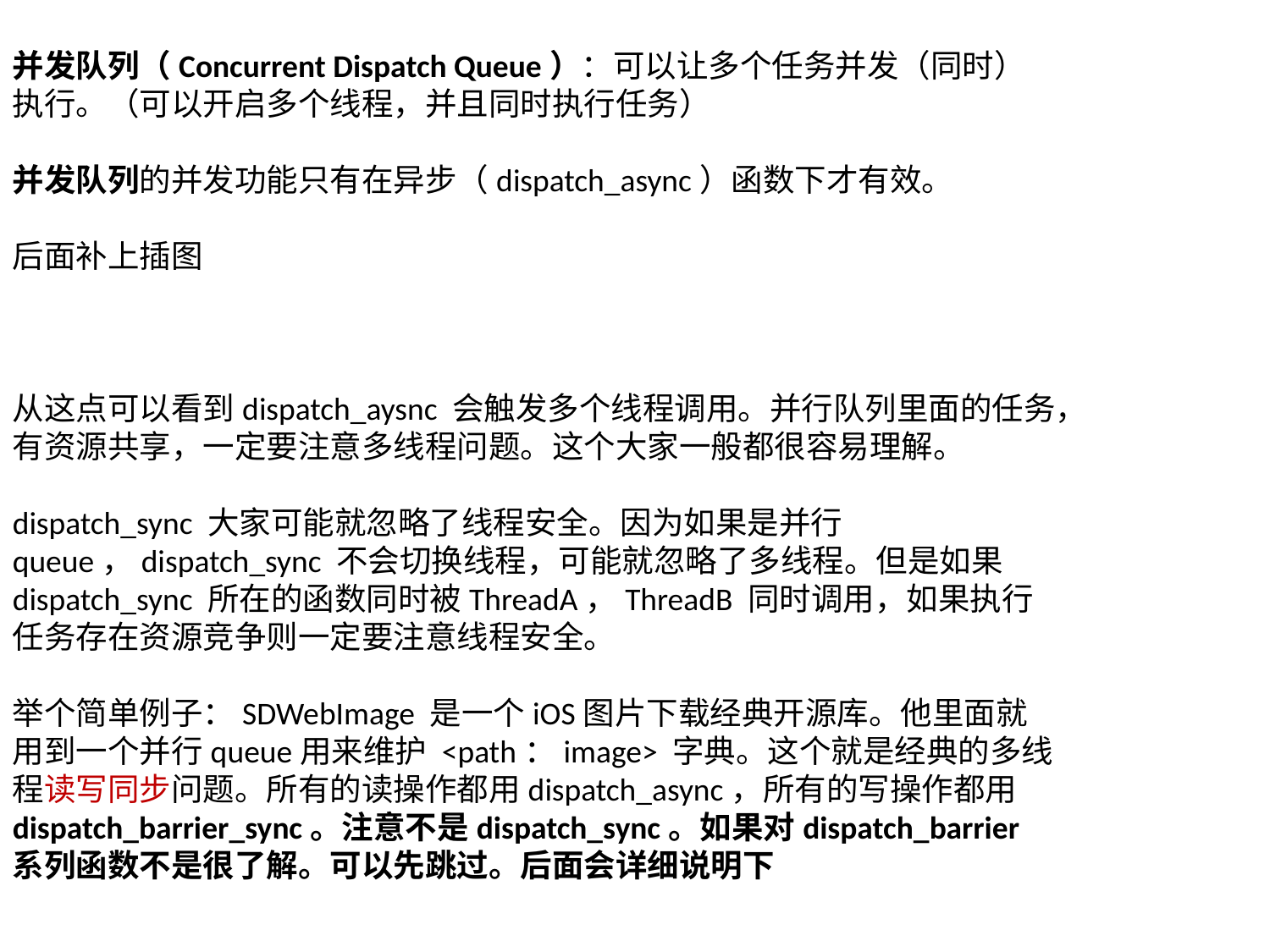

并发队列（Concurrent Dispatch Queue）：可以让多个任务并发（同时）执行。（可以开启多个线程，并且同时执行任务）

并发队列的并发功能只有在异步（dispatch_async）函数下才有效。

后面补上插图

从这点可以看到dispatch_aysnc 会触发多个线程调用。并行队列里面的任务，有资源共享，一定要注意多线程问题。这个大家一般都很容易理解。

dispatch_sync 大家可能就忽略了线程安全。因为如果是并行queue，dispatch_sync 不会切换线程，可能就忽略了多线程。但是如果 dispatch_sync 所在的函数同时被ThreadA，ThreadB 同时调用，如果执行任务存在资源竞争则一定要注意线程安全。

举个简单例子：SDWebImage 是一个iOS图片下载经典开源库。他里面就用到一个并行queue用来维护 <path：image> 字典。这个就是经典的多线程读写同步问题。所有的读操作都用dispatch_async，所有的写操作都用dispatch_barrier_sync。注意不是dispatch_sync。如果对dispatch_barrier系列函数不是很了解。可以先跳过。后面会详细说明下